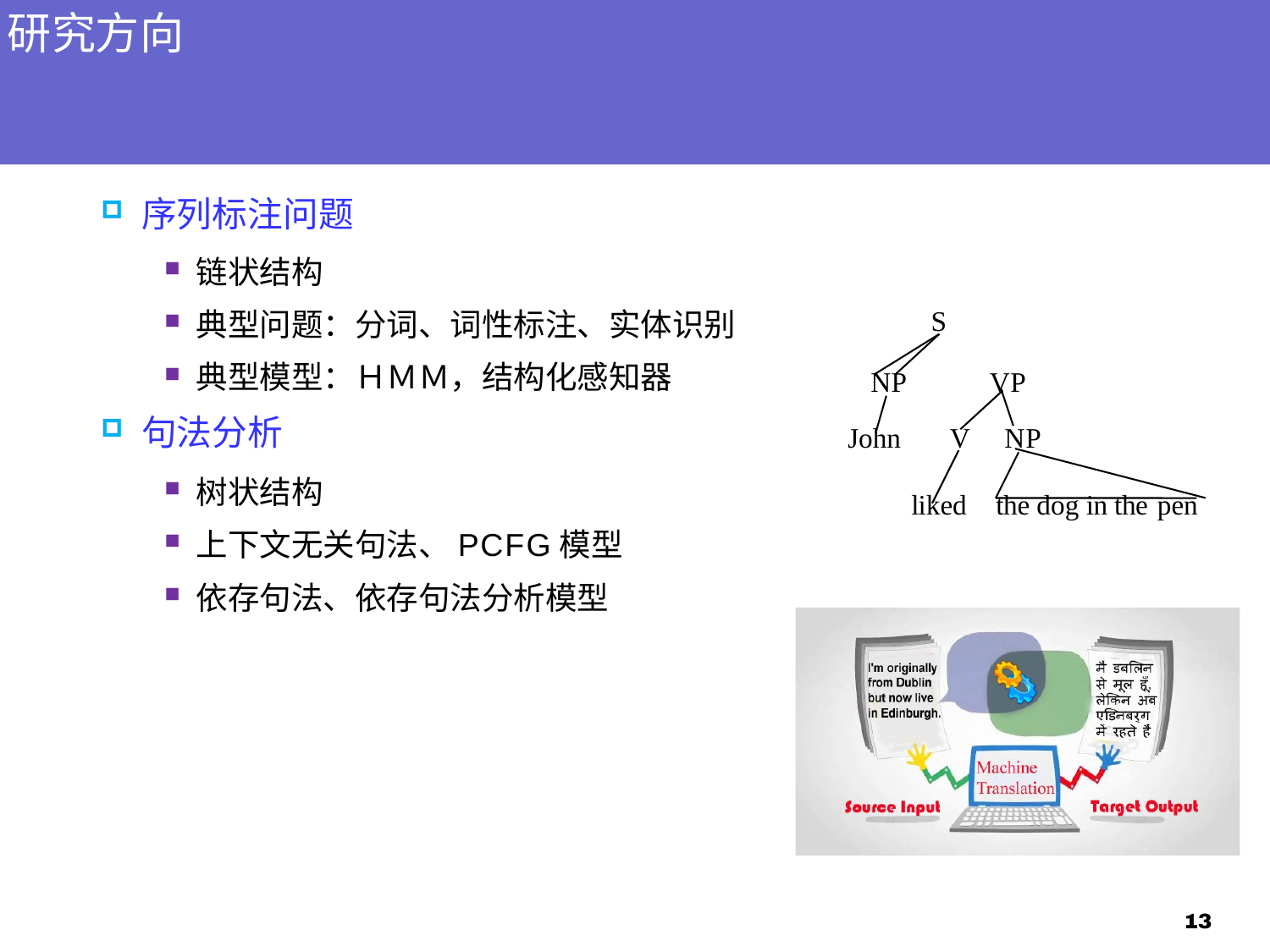

# 研究方向
NLP的传统统计机器学习方法
序列标注问题
链状结构
典型问题：分词、词性标注、实体识别
典型模型：ＨＭＭ，结构化感知器
句法分析
树状结构
上下文无关句法、PCFG模型
依存句法、依存句法分析模型
S

NP	VP
John	V	NP

liked
the dog in the pen

13